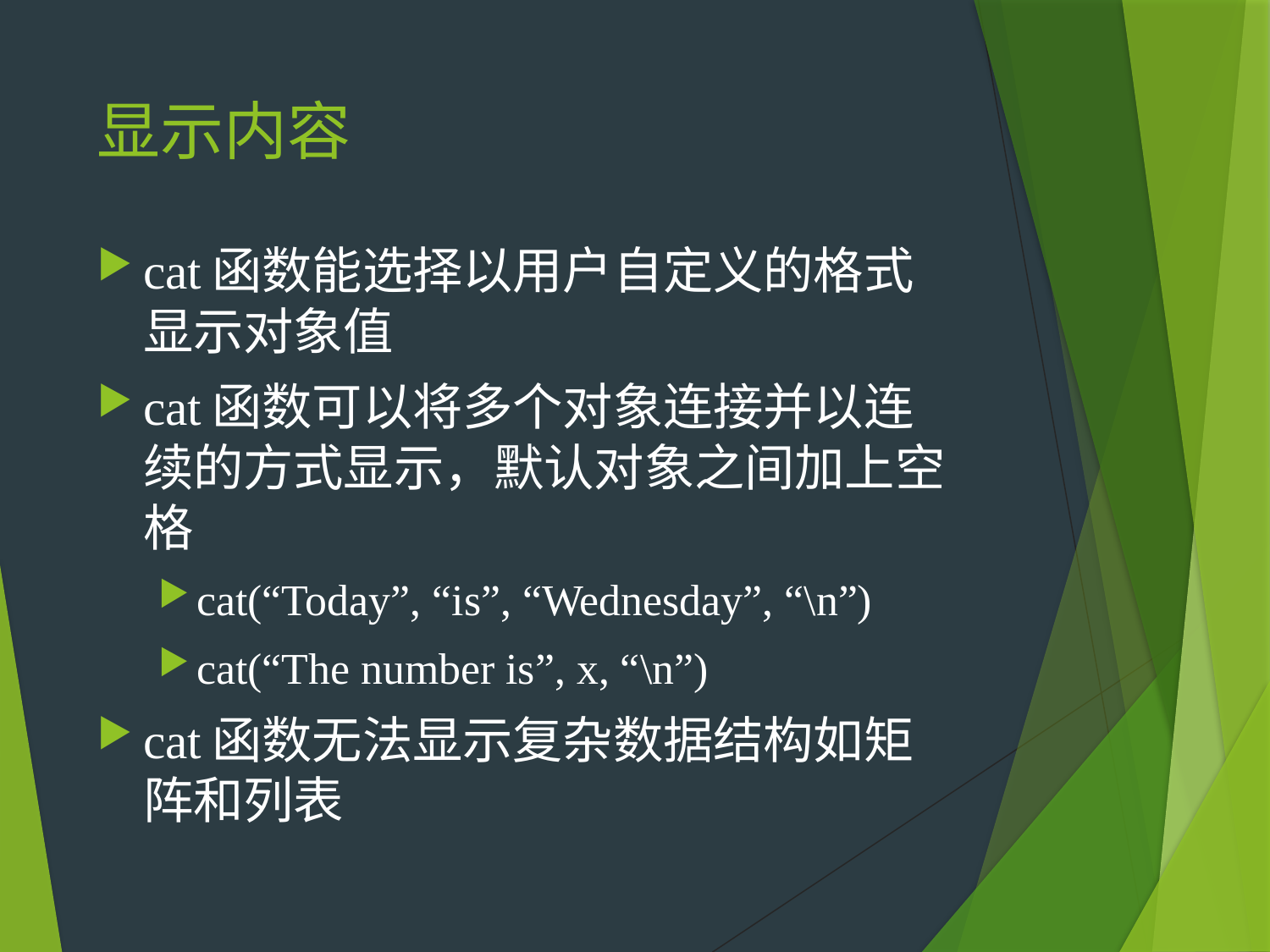

# 显示内容
cat函数能选择以用户自定义的格式显示对象值
cat函数可以将多个对象连接并以连续的方式显示，默认对象之间加上空格
cat(“Today”, “is”, “Wednesday”, “\n”)
cat(“The number is”, x, “\n”)
cat函数无法显示复杂数据结构如矩阵和列表